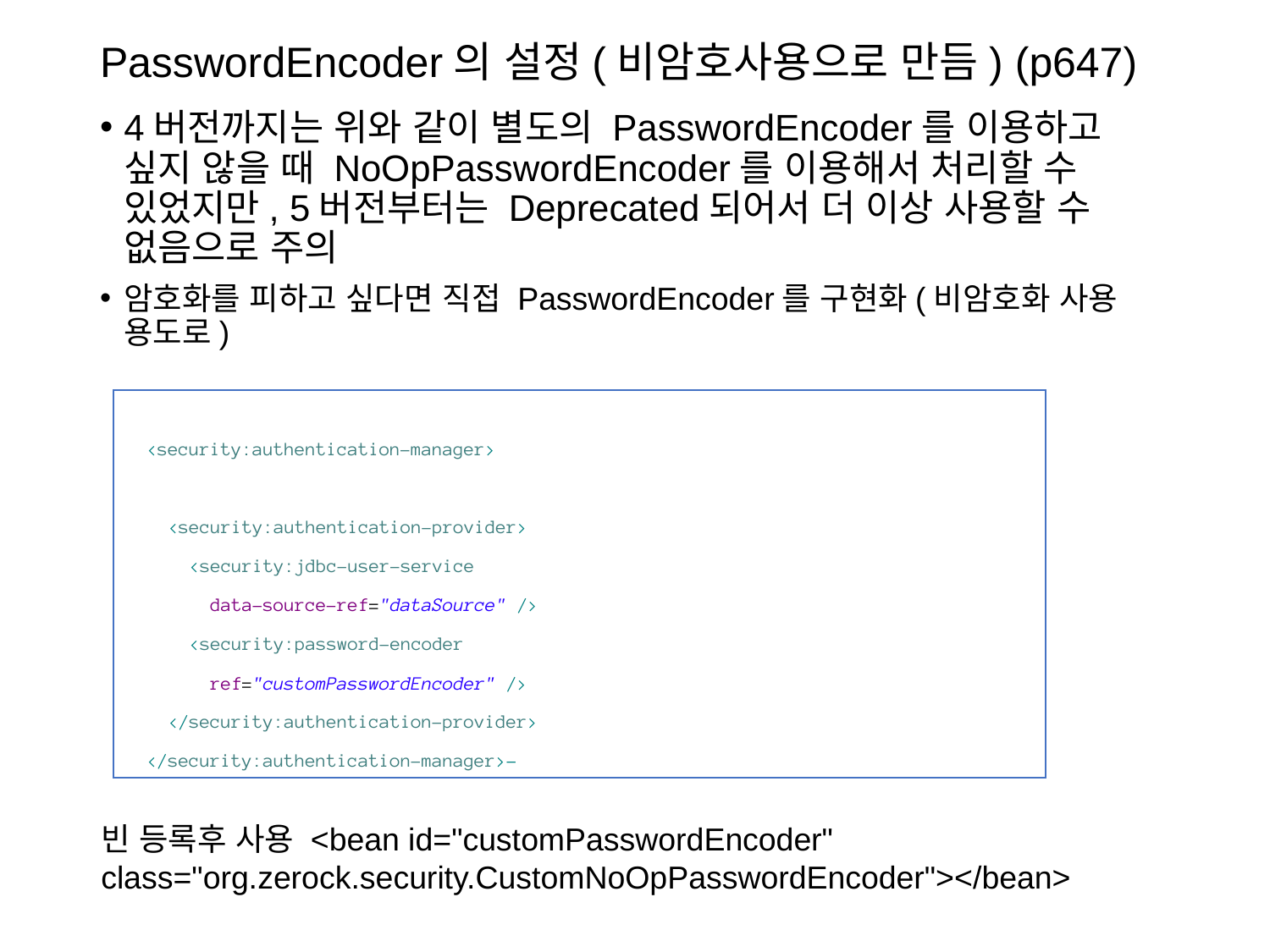

# PasswordEncoder의 설정(비암호사용으로 만듬) (p647)
4버전까지는 위와 같이 별도의 PasswordEncoder를 이용하고 싶지 않을 때 NoOpPasswordEncoder를 이용해서 처리할 수 있었지만, 5버전부터는 Deprecated되어서 더 이상 사용할 수 없음으로 주의
암호화를 피하고 싶다면 직접 PasswordEncoder를 구현화(비암호화 사용 용도로)

  <security:authentication-manager>

    <security:authentication-provider>
      <security:jdbc-user-service
        data-source-ref="dataSource" />
      <security:password-encoder
        ref="customPasswordEncoder" />
    </security:authentication-provider>
  </security:authentication-manager>-
빈 등록후 사용 <bean id="customPasswordEncoder"
class="org.zerock.security.CustomNoOpPasswordEncoder"></bean>